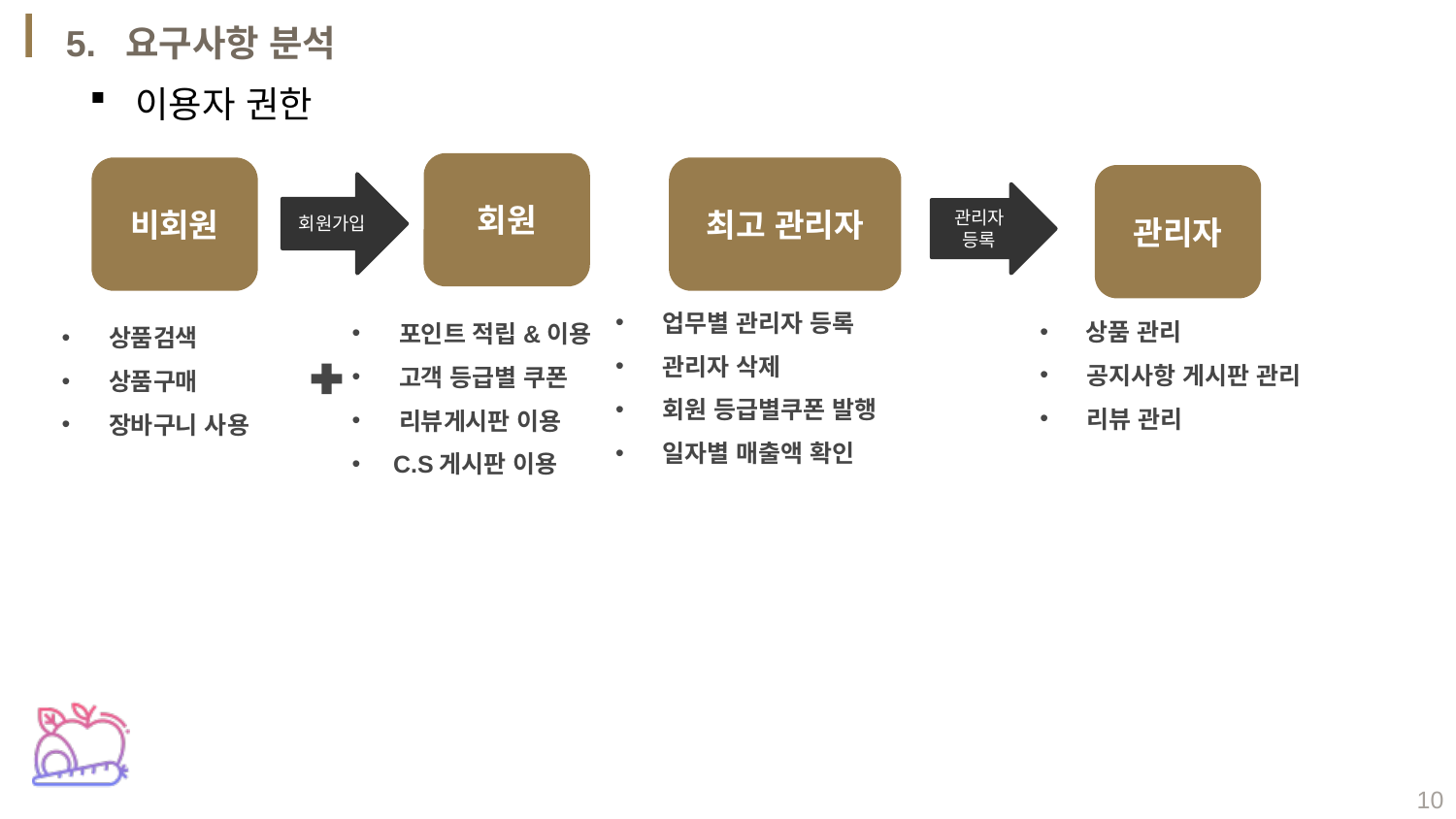

5.  요구사항 분석
이용자 권한
회원
최고 관리자
비회원
관리자
회원가입
 포인트 적립&이용
 고객 등급별 쿠폰
 리뷰게시판 이용
 C.S게시판 이용
 상품검색
 상품구매
 장바구니 사용

관리자 등록
 업무별 관리자 등록
 관리자 삭제
 회원 등급별쿠폰 발행
 일자별 매출액 확인
 상품 관리
 공지사항 게시판 관리
 리뷰 관리
10